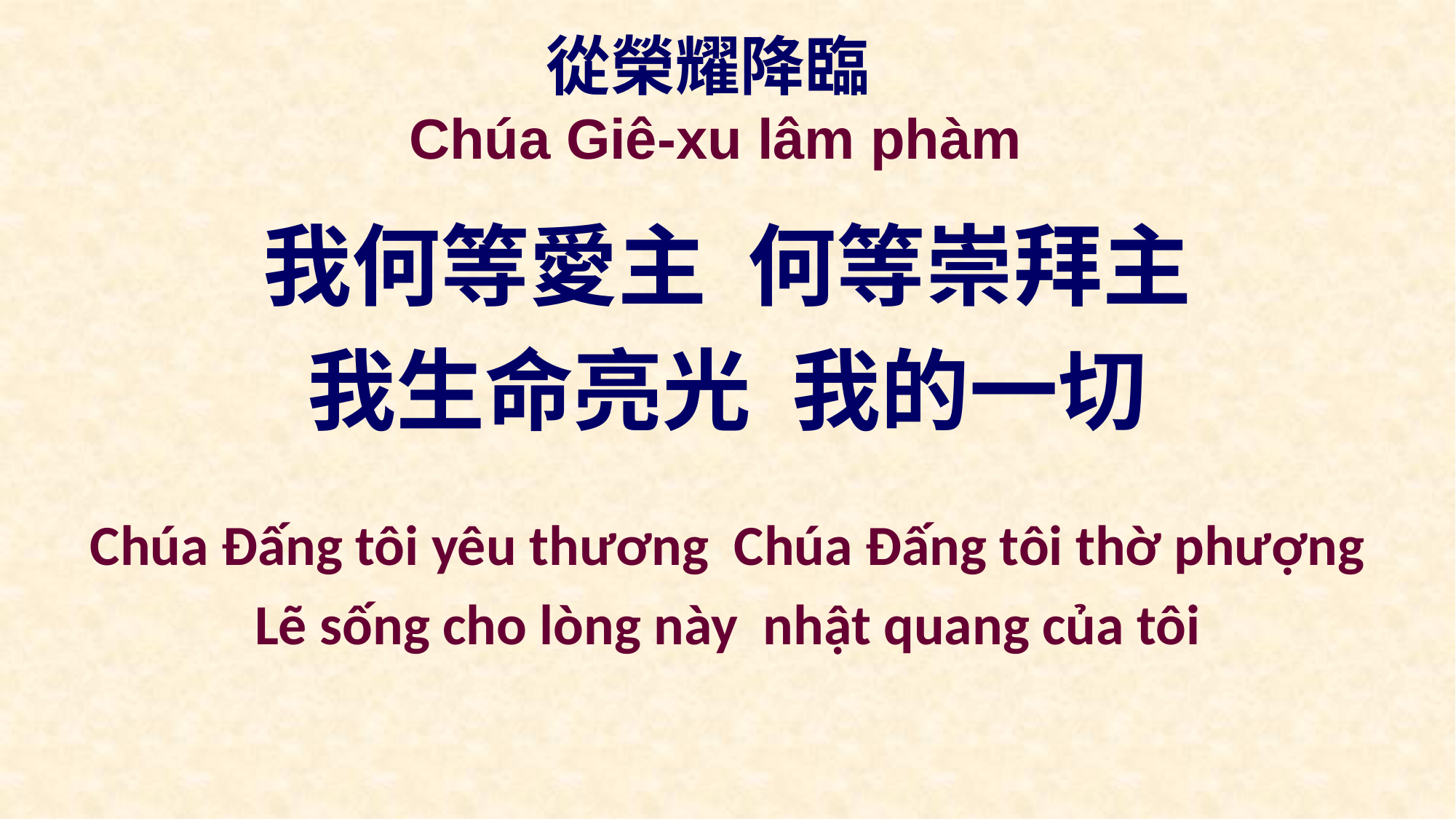

# 從榮耀降臨 Chúa Giê-xu lâm phàm
我何等愛主  何等崇拜主
我生命亮光  我的一切
Chúa Đấng tôi yêu thương  Chúa Đấng tôi thờ phượng
Lẽ sống cho lòng này  nhật quang của tôi